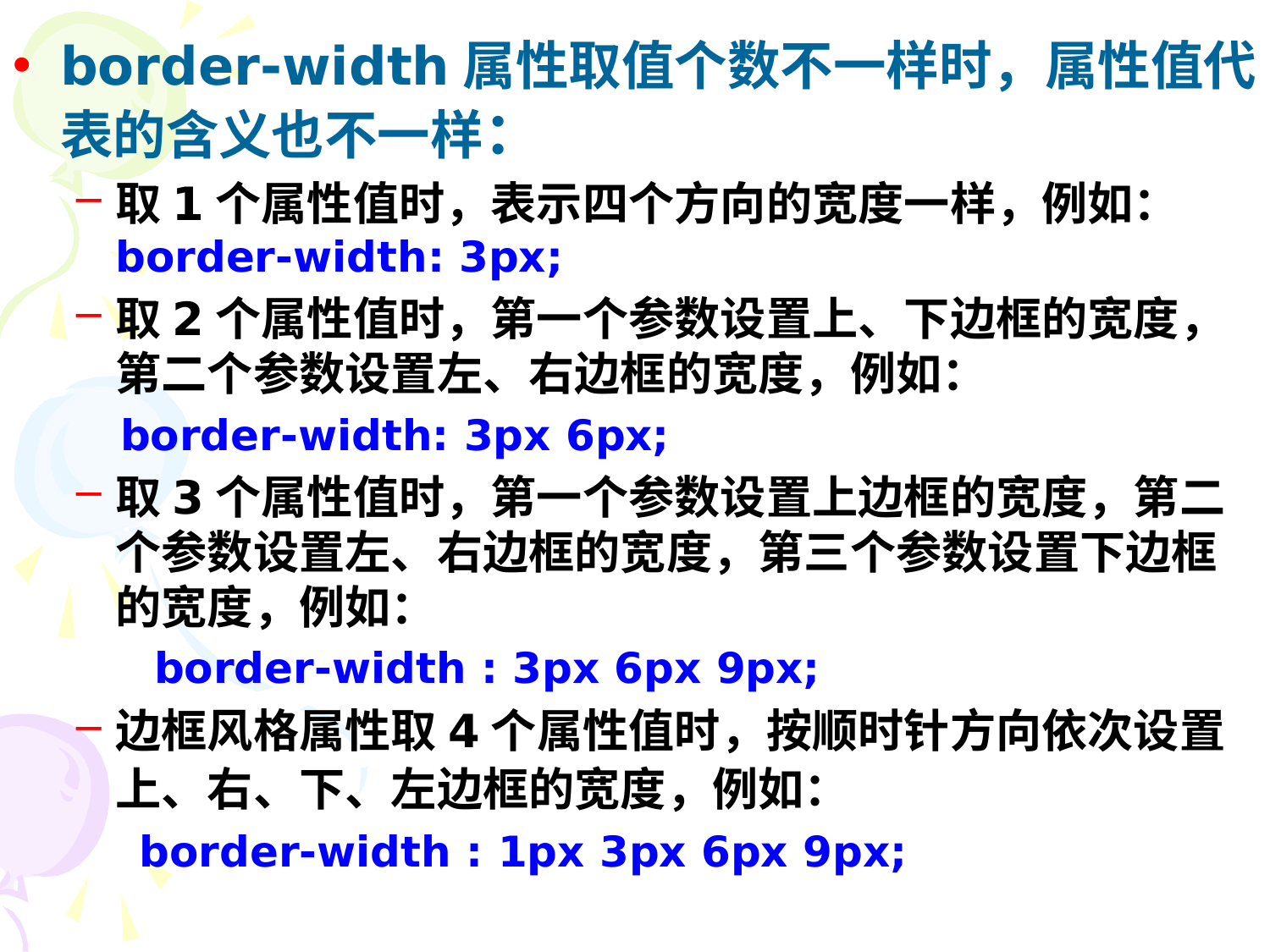

border-width属性取值个数不一样时，属性值代表的含义也不一样：
取1个属性值时，表示四个方向的宽度一样，例如： border-width: 3px;
取2个属性值时，第一个参数设置上、下边框的宽度，第二个参数设置左、右边框的宽度，例如：
   border-width: 3px 6px;
取3个属性值时，第一个参数设置上边框的宽度，第二个参数设置左、右边框的宽度，第三个参数设置下边框的宽度，例如：
 border-width : 3px 6px 9px;
边框风格属性取4个属性值时，按顺时针方向依次设置上、右、下、左边框的宽度，例如：
border-width : 1px 3px 6px 9px;